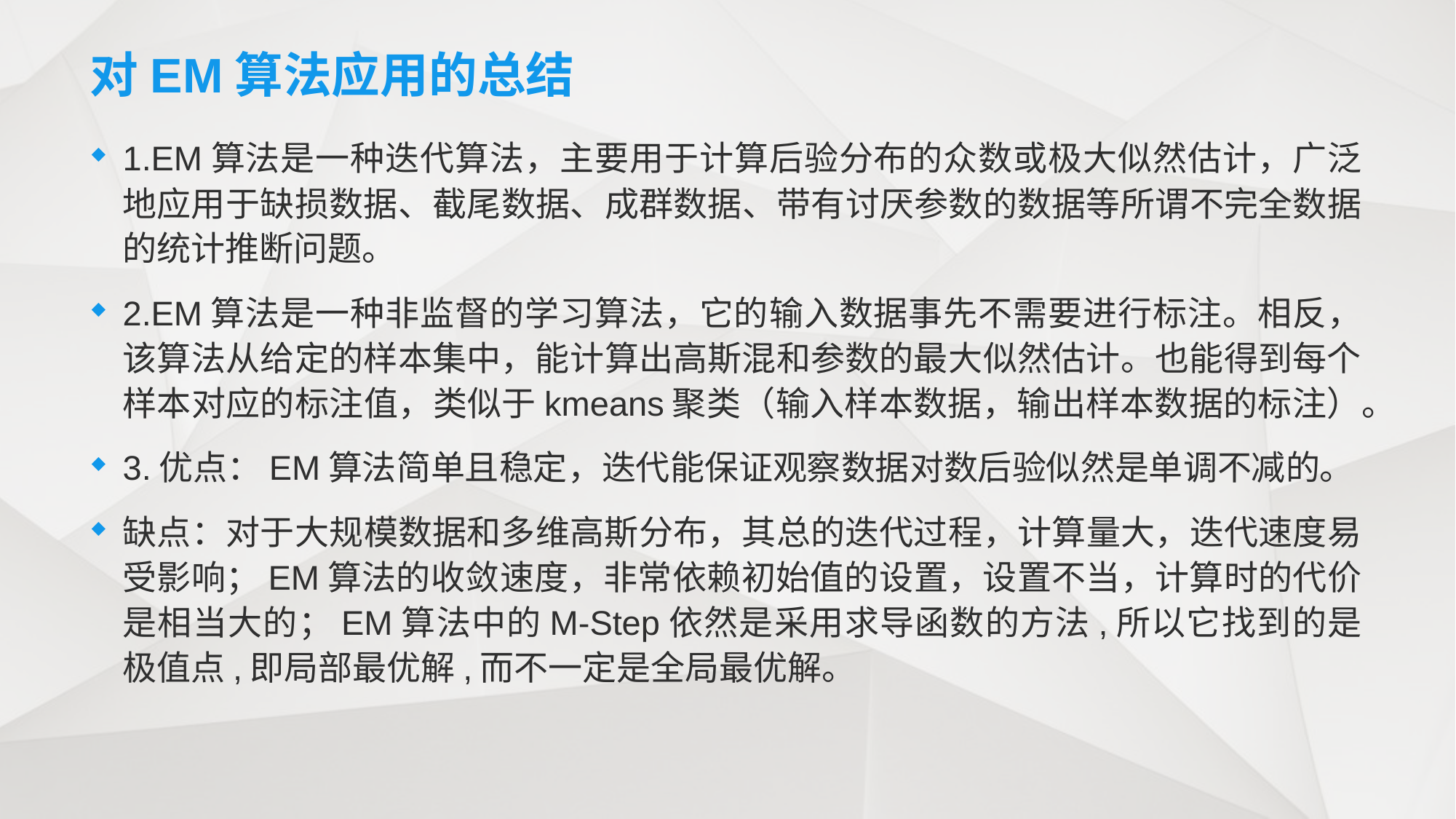

# 对EM算法应用的总结
1.EM算法是一种迭代算法，主要用于计算后验分布的众数或极大似然估计，广泛地应用于缺损数据、截尾数据、成群数据、带有讨厌参数的数据等所谓不完全数据的统计推断问题。
2.EM算法是一种非监督的学习算法，它的输入数据事先不需要进行标注。相反，该算法从给定的样本集中，能计算出高斯混和参数的最大似然估计。也能得到每个样本对应的标注值，类似于kmeans聚类（输入样本数据，输出样本数据的标注）。
3.优点：EM算法简单且稳定，迭代能保证观察数据对数后验似然是单调不减的。
缺点：对于大规模数据和多维高斯分布，其总的迭代过程，计算量大，迭代速度易受影响；EM算法的收敛速度，非常依赖初始值的设置，设置不当，计算时的代价是相当大的；EM算法中的M-Step依然是采用求导函数的方法,所以它找到的是极值点,即局部最优解,而不一定是全局最优解。